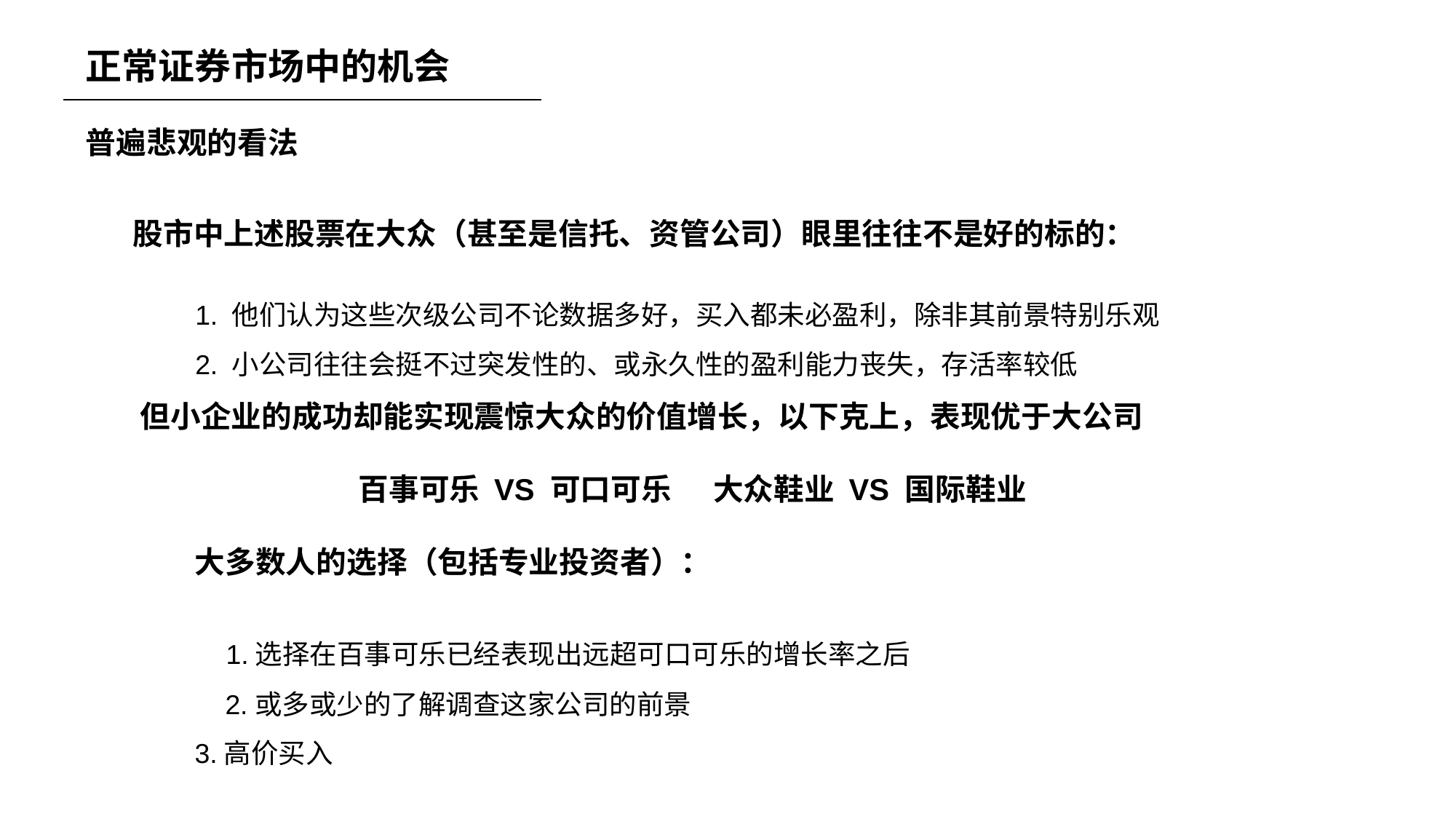

正常证券市场中的机会
普遍悲观的看法
股市中上述股票在大众（甚至是信托、资管公司）眼里往往不是好的标的：
1. 他们认为这些次级公司不论数据多好，买入都未必盈利，除非其前景特别乐观
2. 小公司往往会挺不过突发性的、或永久性的盈利能力丧失，存活率较低

但小企业的成功却能实现震惊大众的价值增长，以下克上，表现优于大公司

百事可乐 VS 可口可乐      大众鞋业 VS 国际鞋业

大多数人的选择（包括专业投资者）：

    1.选择在百事可乐已经表现出远超可口可乐的增长率之后
    2.或多或少的了解调查这家公司的前景
3.高价买入
4